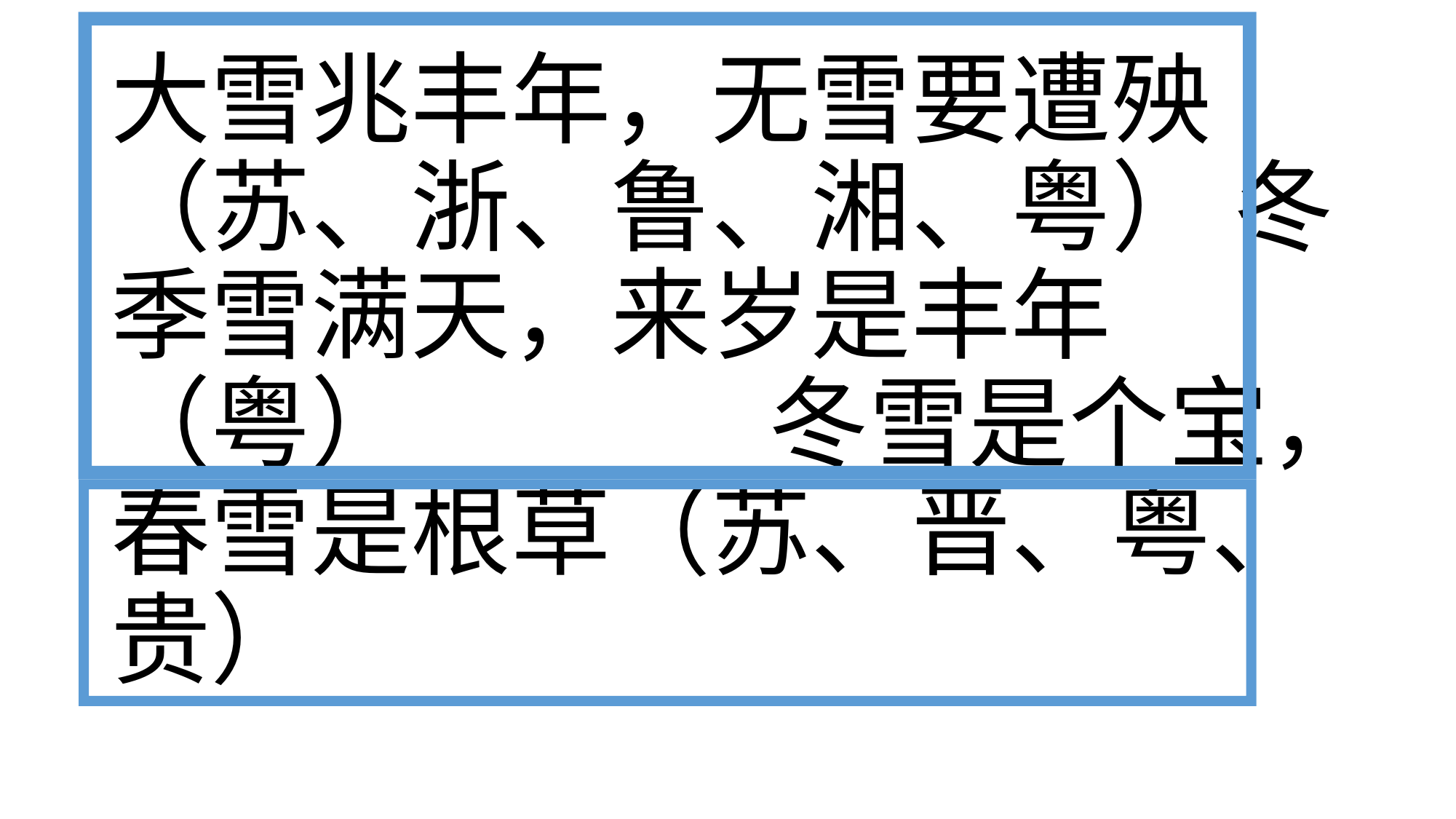

#
大雪兆丰年，无雪要遭殃（苏、浙、鲁、湘、粤） 冬季雪满天，来岁是丰年（粤）                冬雪是个宝，春雪是根草（苏、晋、粤、贵）